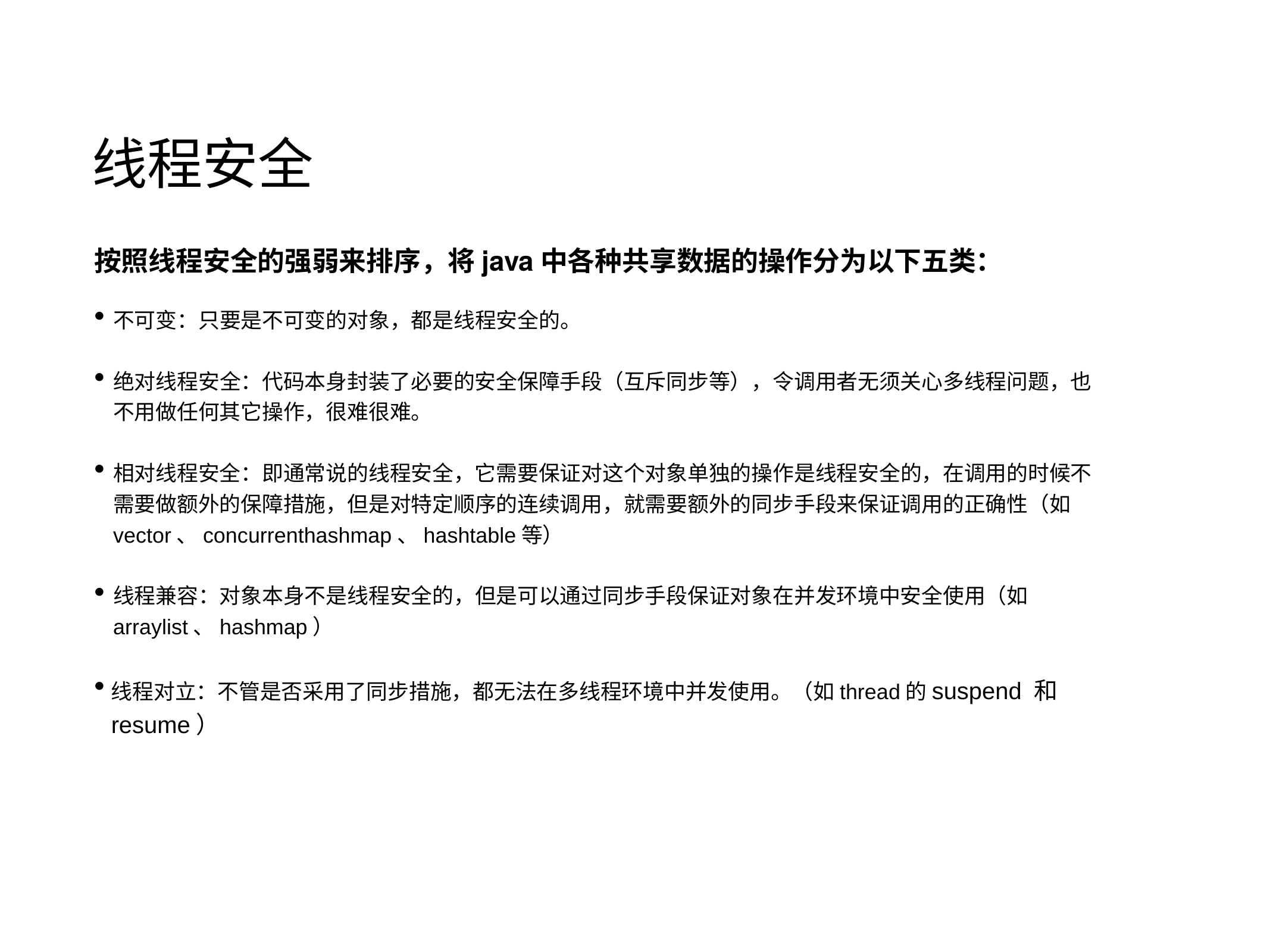

# 线程安全

按照线程安全的强弱来排序，将java中各种共享数据的操作分为以下五类：

不可变：只要是不可变的对象，都是线程安全的。

绝对线程安全：代码本身封装了必要的安全保障手段（互斥同步等），令调用者无须关心多线程问题，也不用做任何其它操作，很难很难。

相对线程安全：即通常说的线程安全，它需要保证对这个对象单独的操作是线程安全的，在调用的时候不需要做额外的保障措施，但是对特定顺序的连续调用，就需要额外的同步手段来保证调用的正确性（如vector、concurrenthashmap、hashtable等）

线程兼容：对象本身不是线程安全的，但是可以通过同步手段保证对象在并发环境中安全使用（如arraylist、hashmap）

线程对立：不管是否采用了同步措施，都无法在多线程环境中并发使用。（如thread的suspend 和resume）